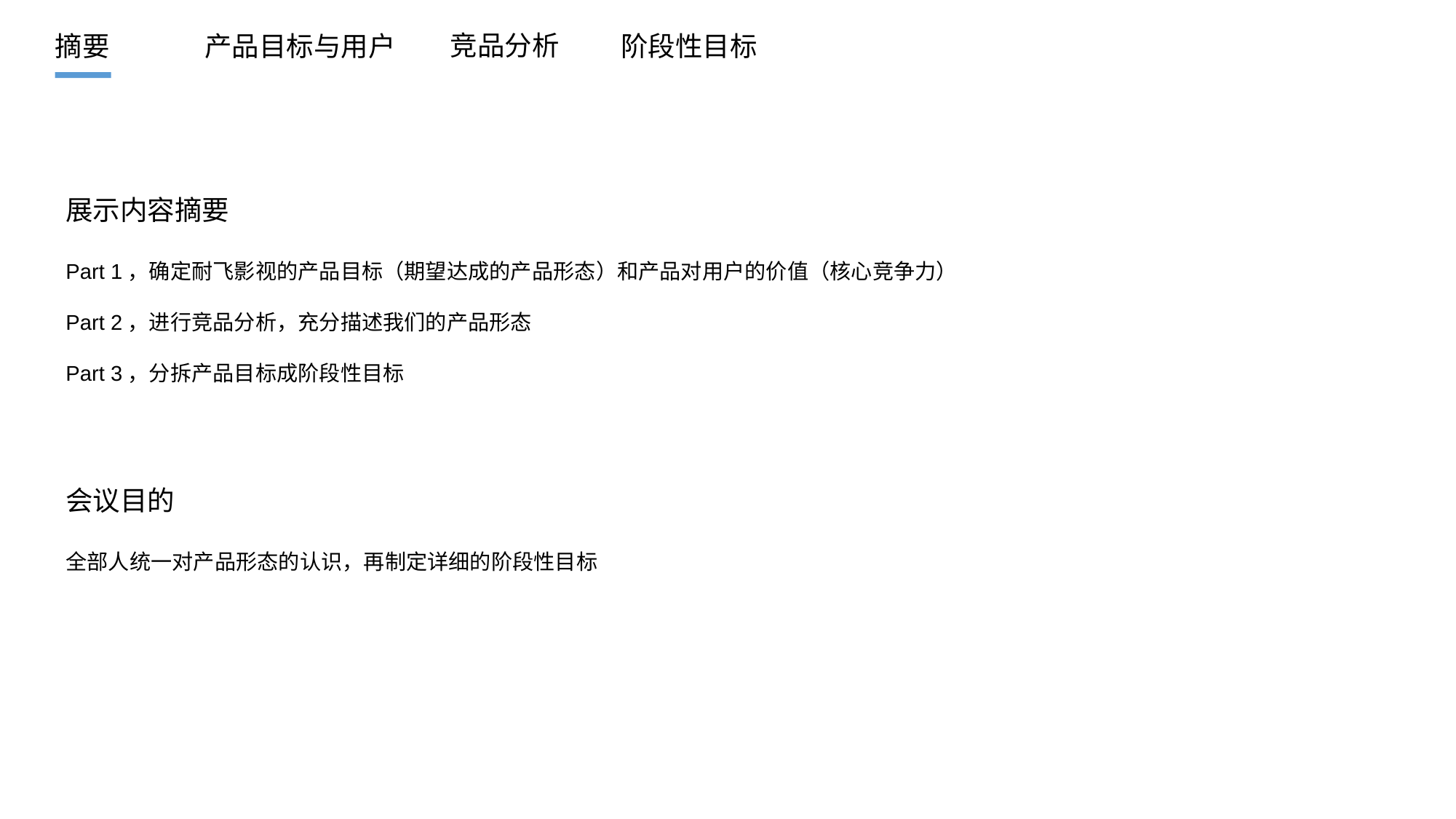

展示内容摘要

Part 1，确定耐飞影视的产品目标（期望达成的产品形态）和产品对用户的价值（核心竞争力）

Part 2，进行竞品分析，充分描述我们的产品形态

Part 3，分拆产品目标成阶段性目标

会议目的

全部人统一对产品形态的认识，再制定详细的阶段性目标